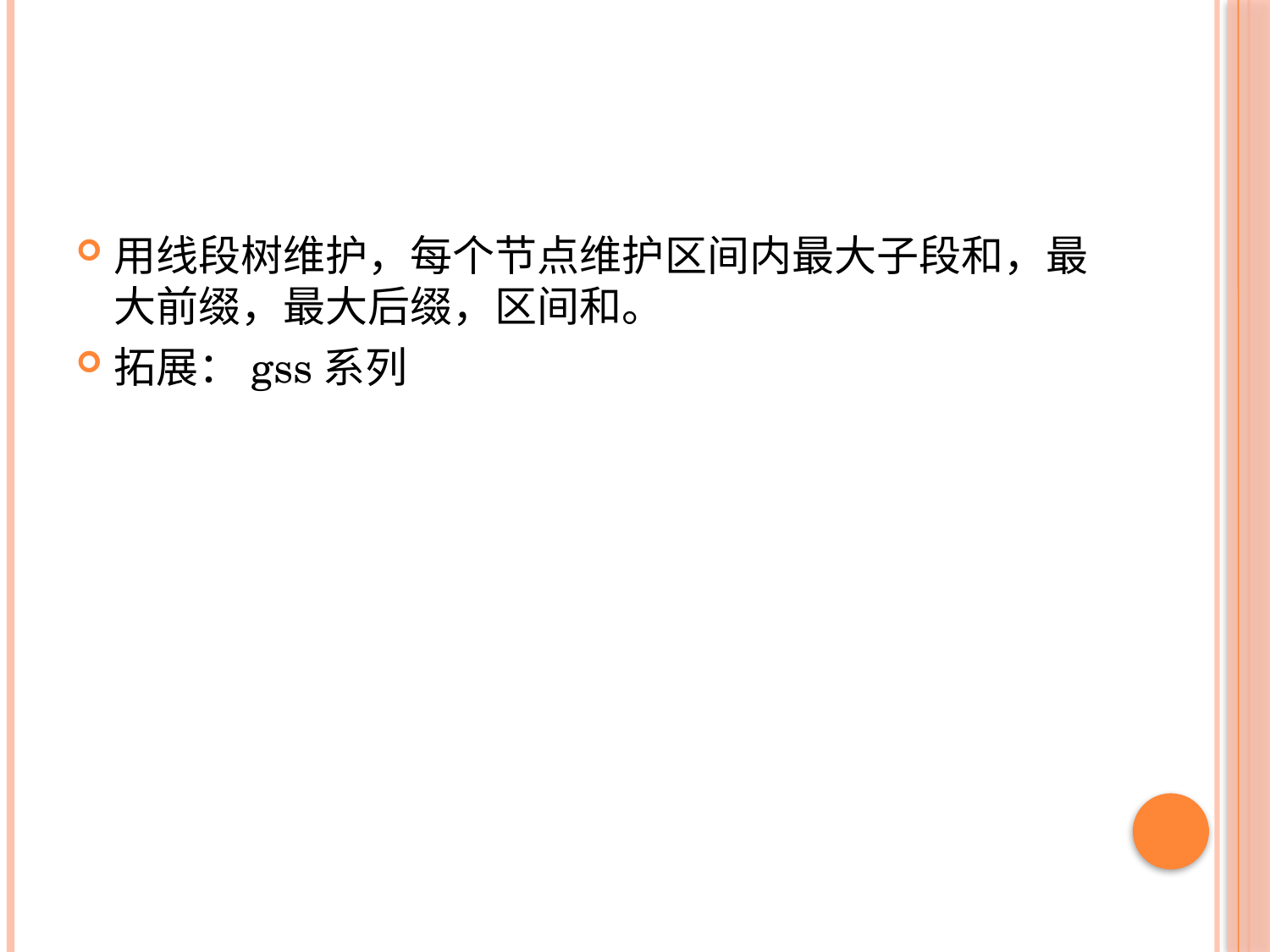

#
用线段树维护，每个节点维护区间内最大子段和，最大前缀，最大后缀，区间和。
拓展：gss系列